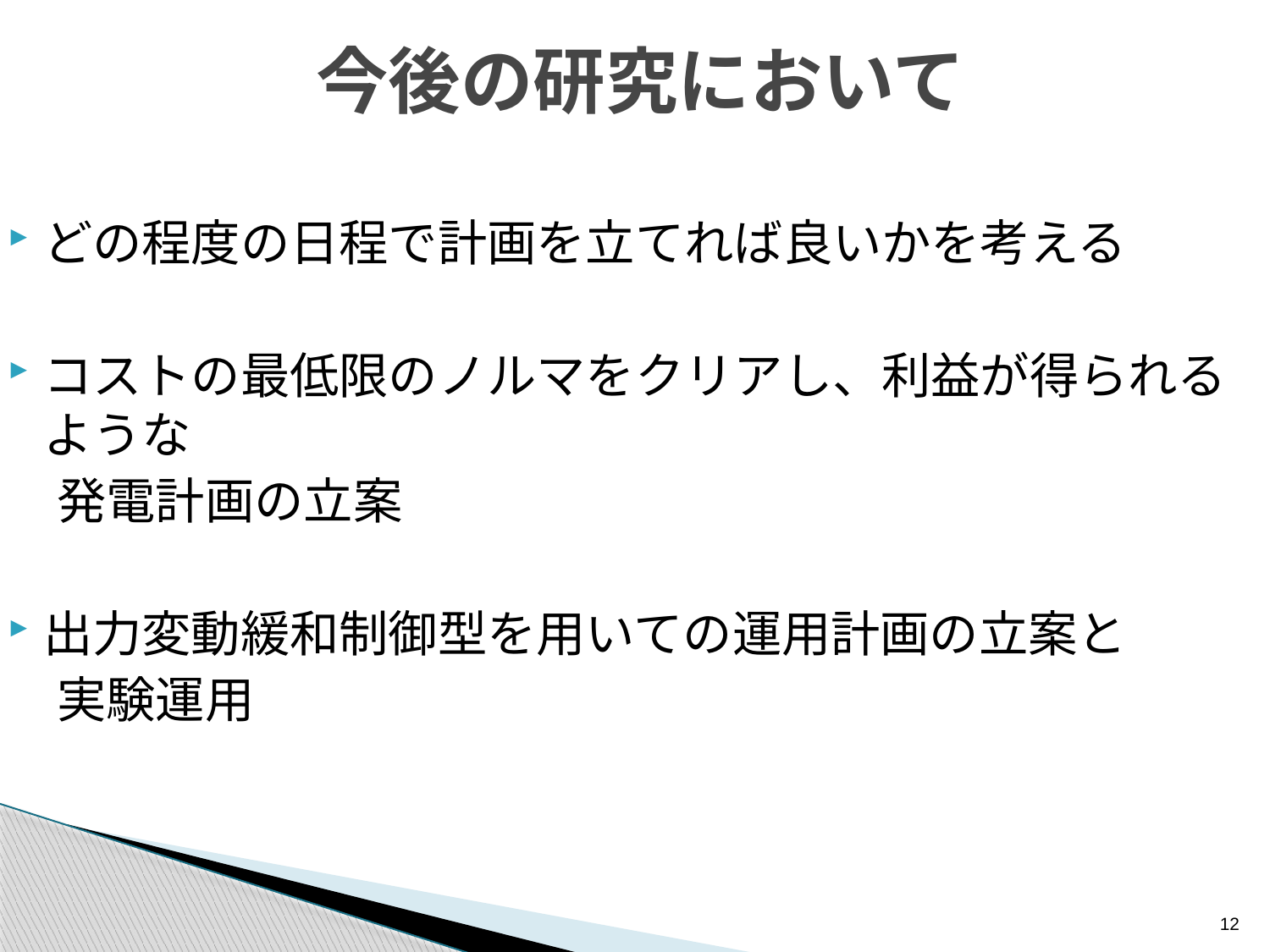

# 今後の研究において
どの程度の日程で計画を立てれば良いかを考える

コストの最低限のノルマをクリアし、利益が得られるような
　発電計画の立案

出力変動緩和制御型を用いての運用計画の立案と
　実験運用

12